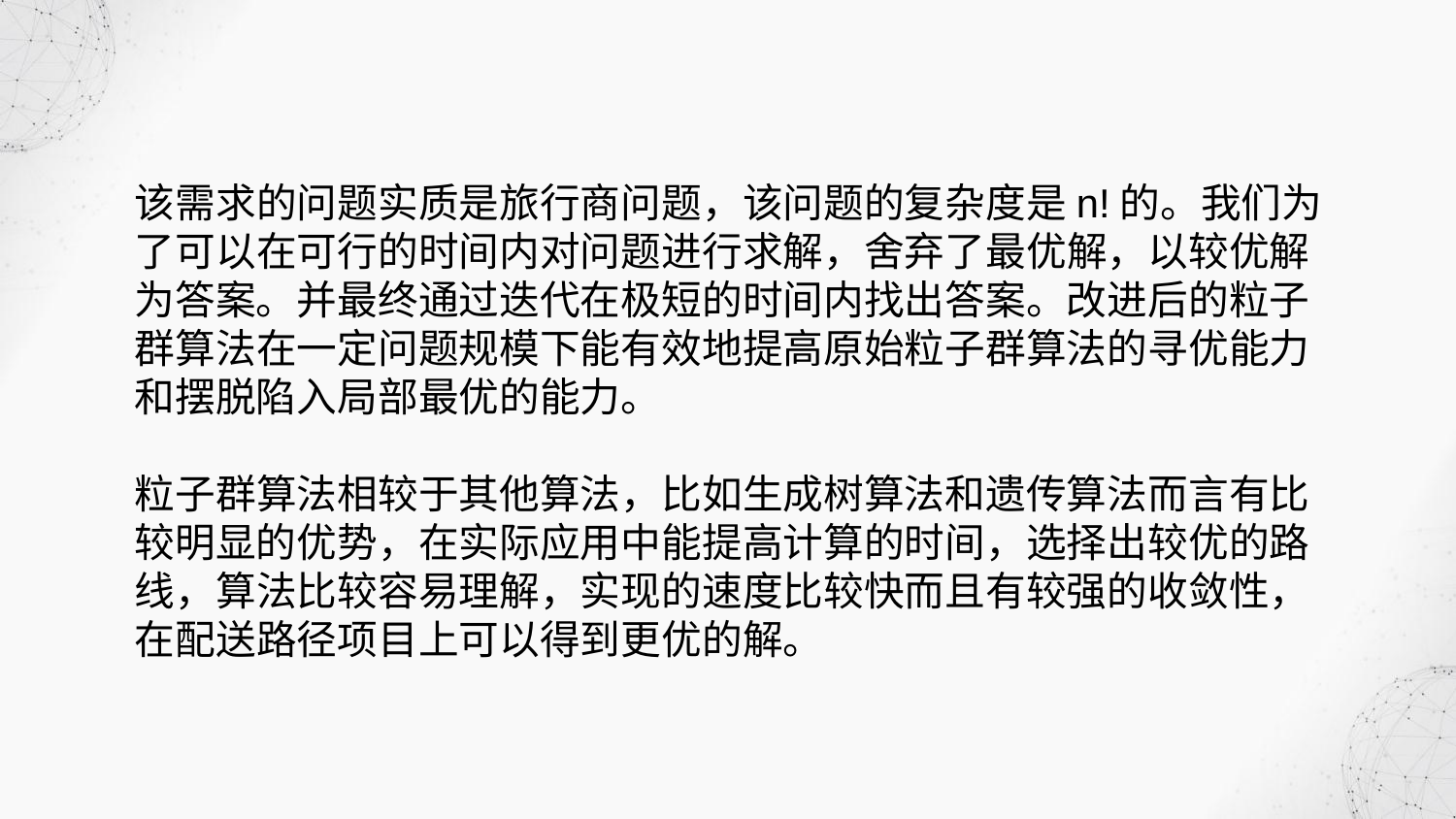

该需求的问题实质是旅行商问题，该问题的复杂度是n!的。我们为了可以在可行的时间内对问题进行求解，舍弃了最优解，以较优解为答案。并最终通过迭代在极短的时间内找出答案。改进后的粒子群算法在一定问题规模下能有效地提高原始粒子群算法的寻优能力和摆脱陷入局部最优的能力。

粒子群算法相较于其他算法，比如生成树算法和遗传算法而言有比较明显的优势，在实际应用中能提高计算的时间，选择出较优的路线，算法比较容易理解，实现的速度比较快而且有较强的收敛性，在配送路径项目上可以得到更优的解。